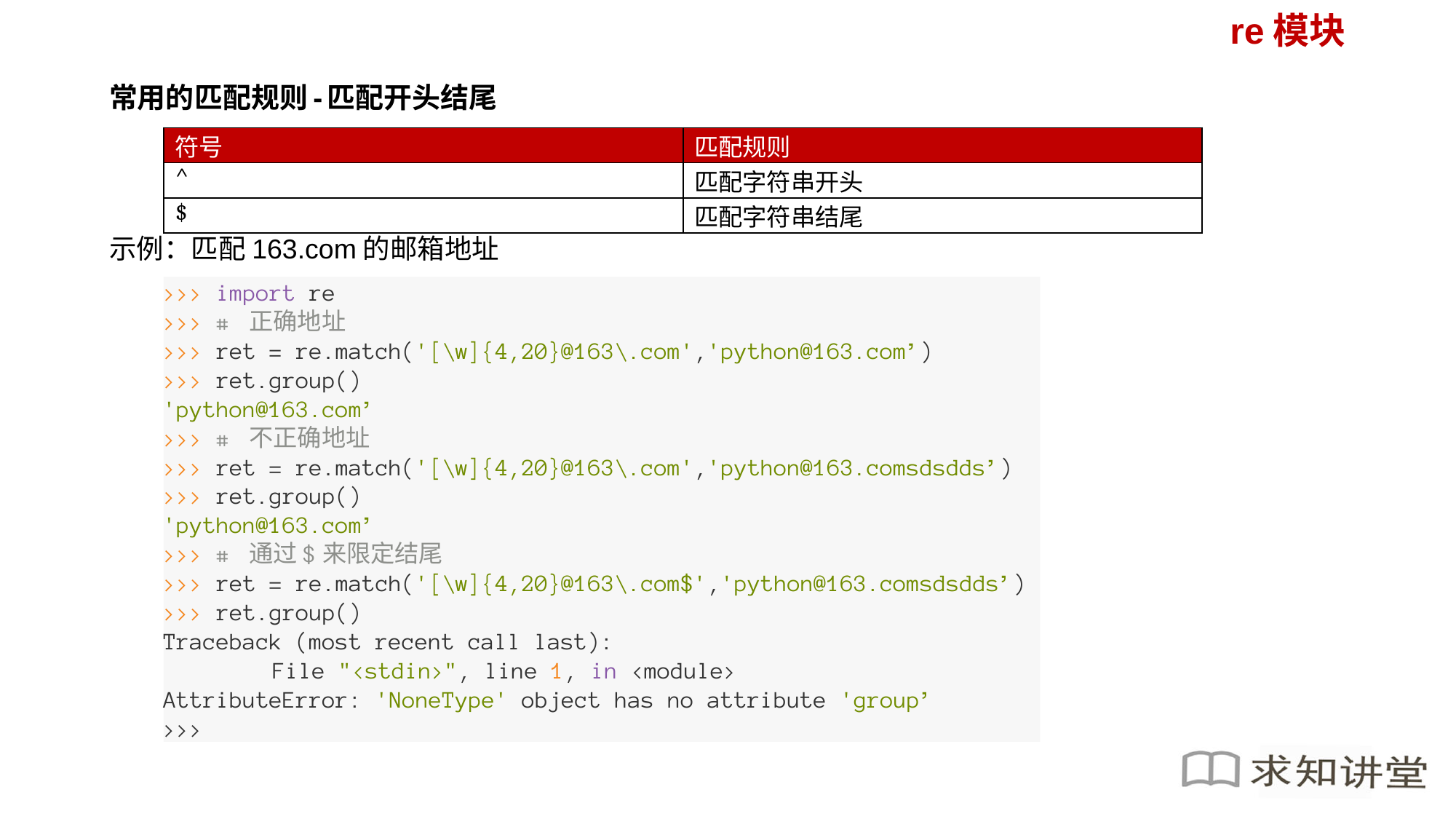

re模块
# 常用的匹配规则-匹配开头结尾
| 符号 | 匹配规则 |
| --- | --- |
| ^ | 匹配字符串开头 |
| $ | 匹配字符串结尾 |
示例：匹配163.com的邮箱地址

>>> import re
>>> # 正确地址
>>> ret = re.match('[\w]{4,20}@163\.com','python@163.com’)
>>> ret.group()
'python@163.com’
>>> # 不正确地址
>>> ret = re.match('[\w]{4,20}@163\.com','python@163.comsdsdds’)
>>> ret.group()
'python@163.com’
>>> # 通过$来限定结尾
>>> ret = re.match('[\w]{4,20}@163\.com$','python@163.comsdsdds’)
>>> ret.group()
Traceback (most recent call last):
	File "<stdin>", line 1, in <module>
AttributeError: 'NoneType' object has no attribute 'group’
>>>